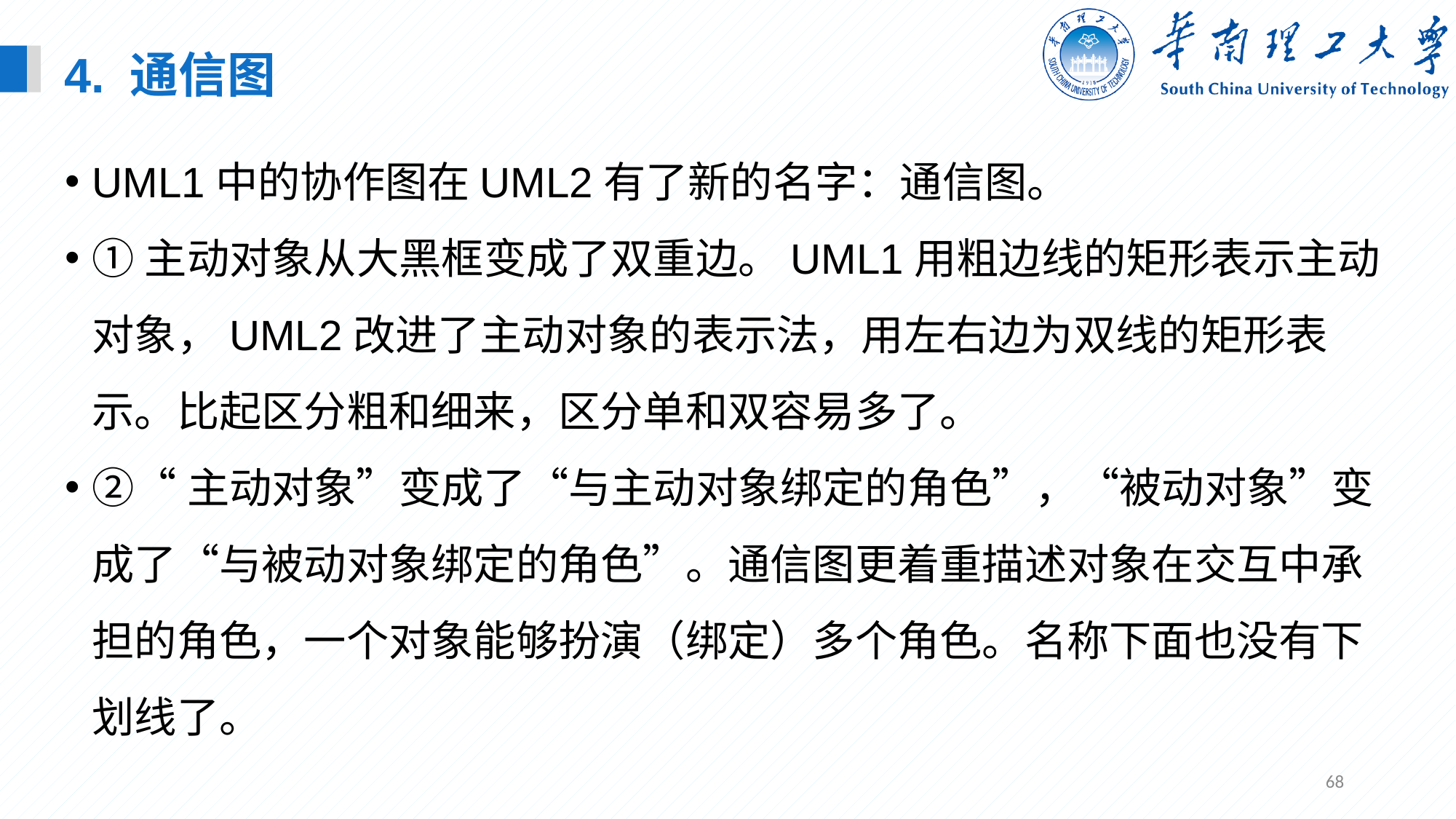

4. 通信图
UML1中的协作图在UML2有了新的名字：通信图。
①主动对象从大黑框变成了双重边。UML1用粗边线的矩形表示主动对象，UML2改进了主动对象的表示法，用左右边为双线的矩形表示。比起区分粗和细来，区分单和双容易多了。
②“主动对象”变成了“与主动对象绑定的角色”，“被动对象”变成了“与被动对象绑定的角色”。通信图更着重描述对象在交互中承担的角色，一个对象能够扮演（绑定）多个角色。名称下面也没有下划线了。

68